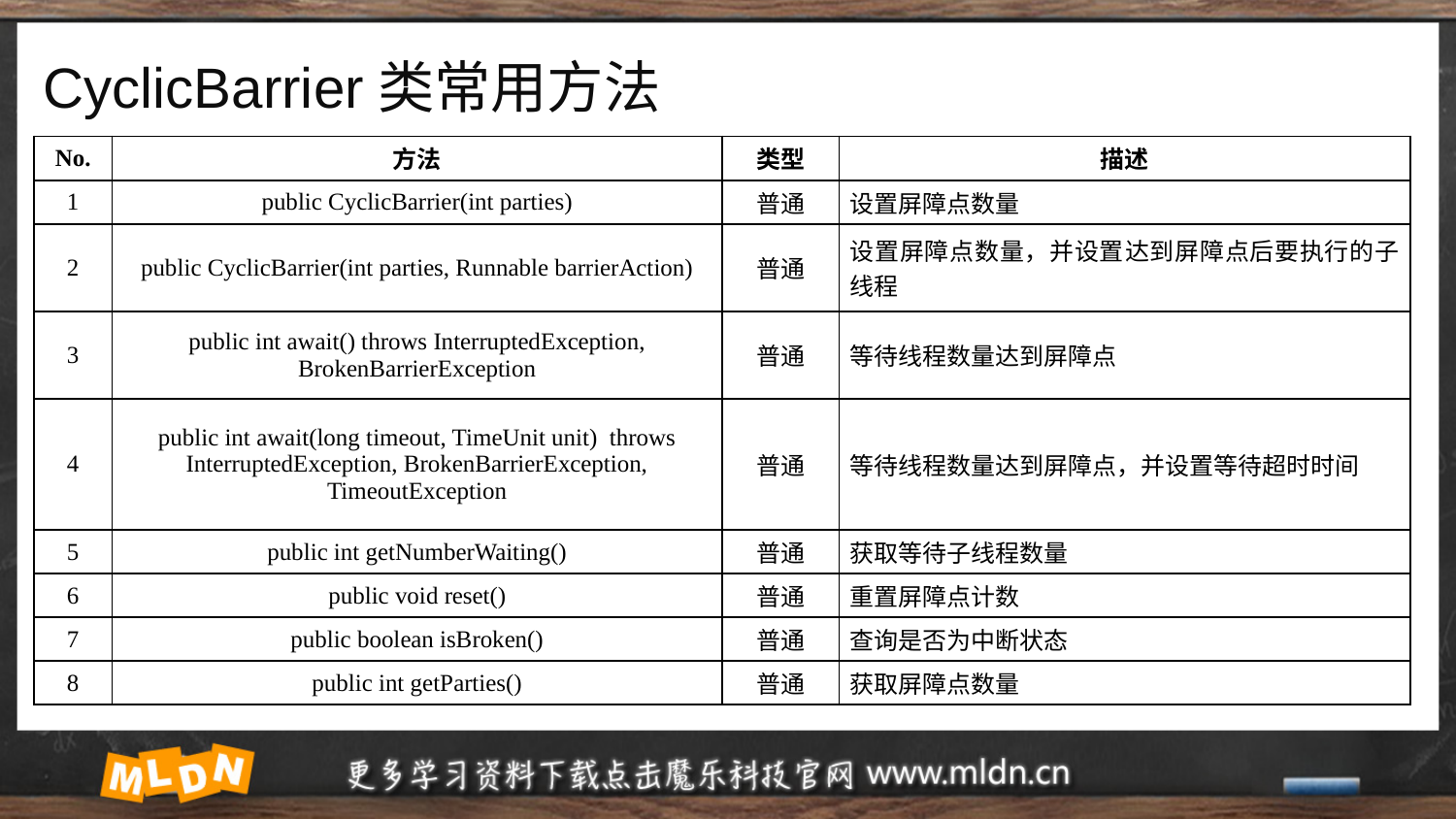

# CyclicBarrier类常用方法
| No. | 方法 | 类型 | 描述 |
| --- | --- | --- | --- |
| 1 | public CyclicBarrier​(int parties) | 普通 | 设置屏障点数量 |
| 2 | public CyclicBarrier​(int parties, Runnable barrierAction) | 普通 | 设置屏障点数量，并设置达到屏障点后要执行的子线程 |
| 3 | public int await() throws InterruptedException, BrokenBarrierException | 普通 | 等待线程数量达到屏障点 |
| 4 | public int await​(long timeout, TimeUnit unit) throws InterruptedException, BrokenBarrierException, TimeoutException | 普通 | 等待线程数量达到屏障点，并设置等待超时时间 |
| 5 | public int getNumberWaiting() | 普通 | 获取等待子线程数量 |
| 6 | public void reset() | 普通 | 重置屏障点计数 |
| 7 | public boolean isBroken() | 普通 | 查询是否为中断状态 |
| 8 | public int getParties() | 普通 | 获取屏障点数量 |